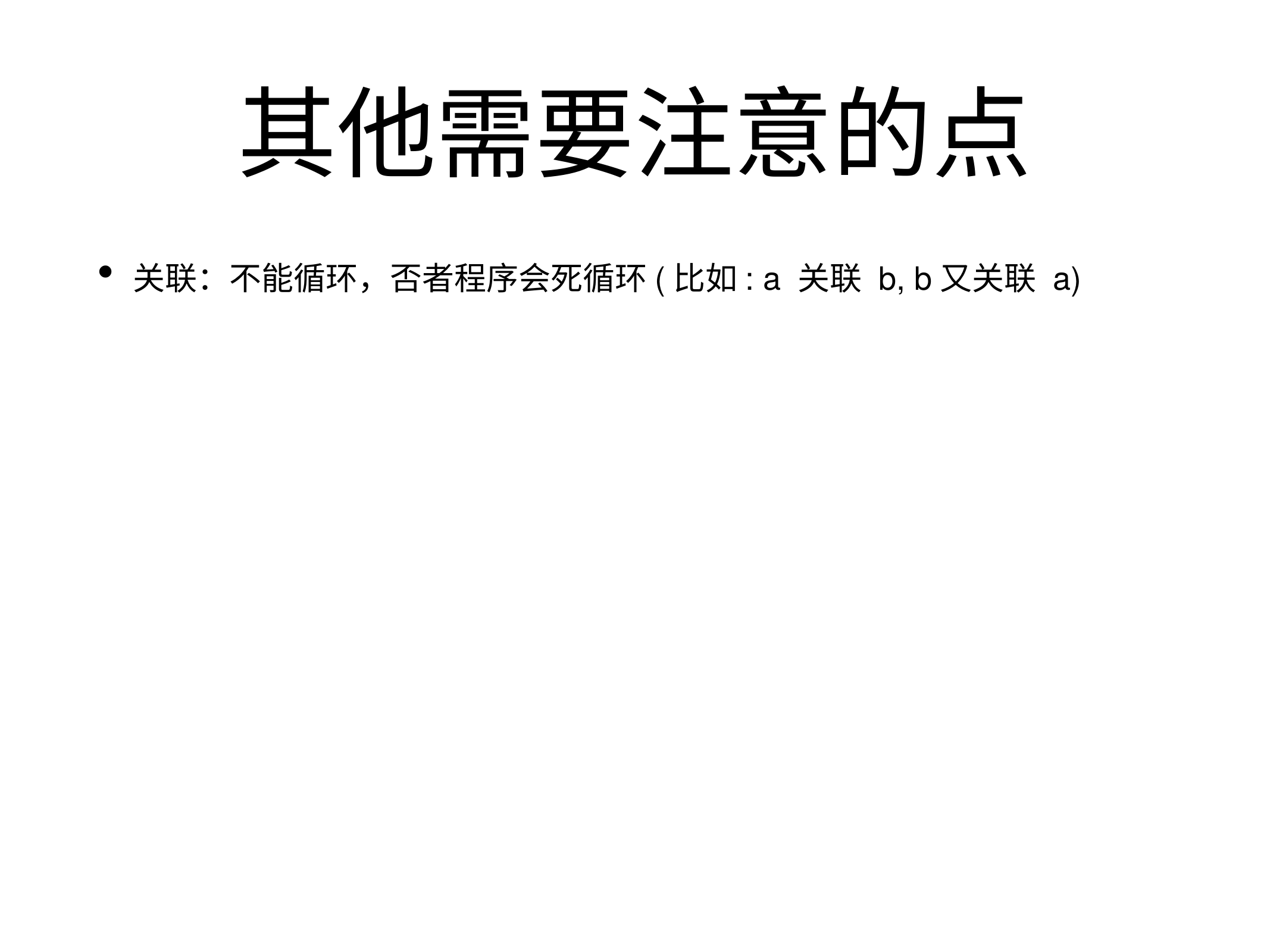

# 其他需要注意的点
关联：不能循环，否者程序会死循环(比如: a 关联 b, b又关联 a)